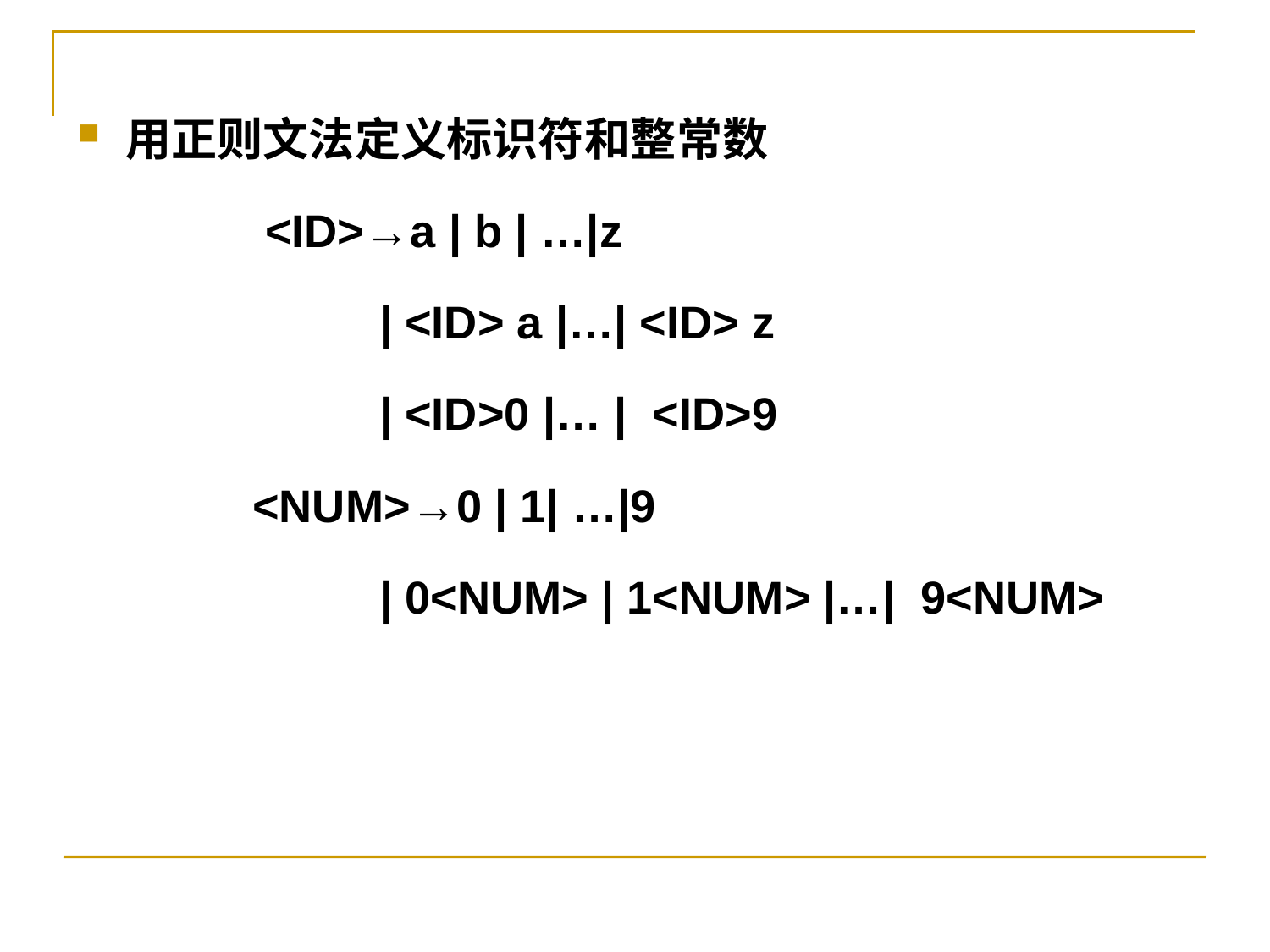

用正则文法定义标识符和整常数
		 <ID>→a | b | …|z
			| <ID> a |…| <ID> z
			| <ID>0 |… |  <ID>9
       	<NUM>→0 | 1| …|9
			| 0<NUM> | 1<NUM> |…|  9<NUM>
68